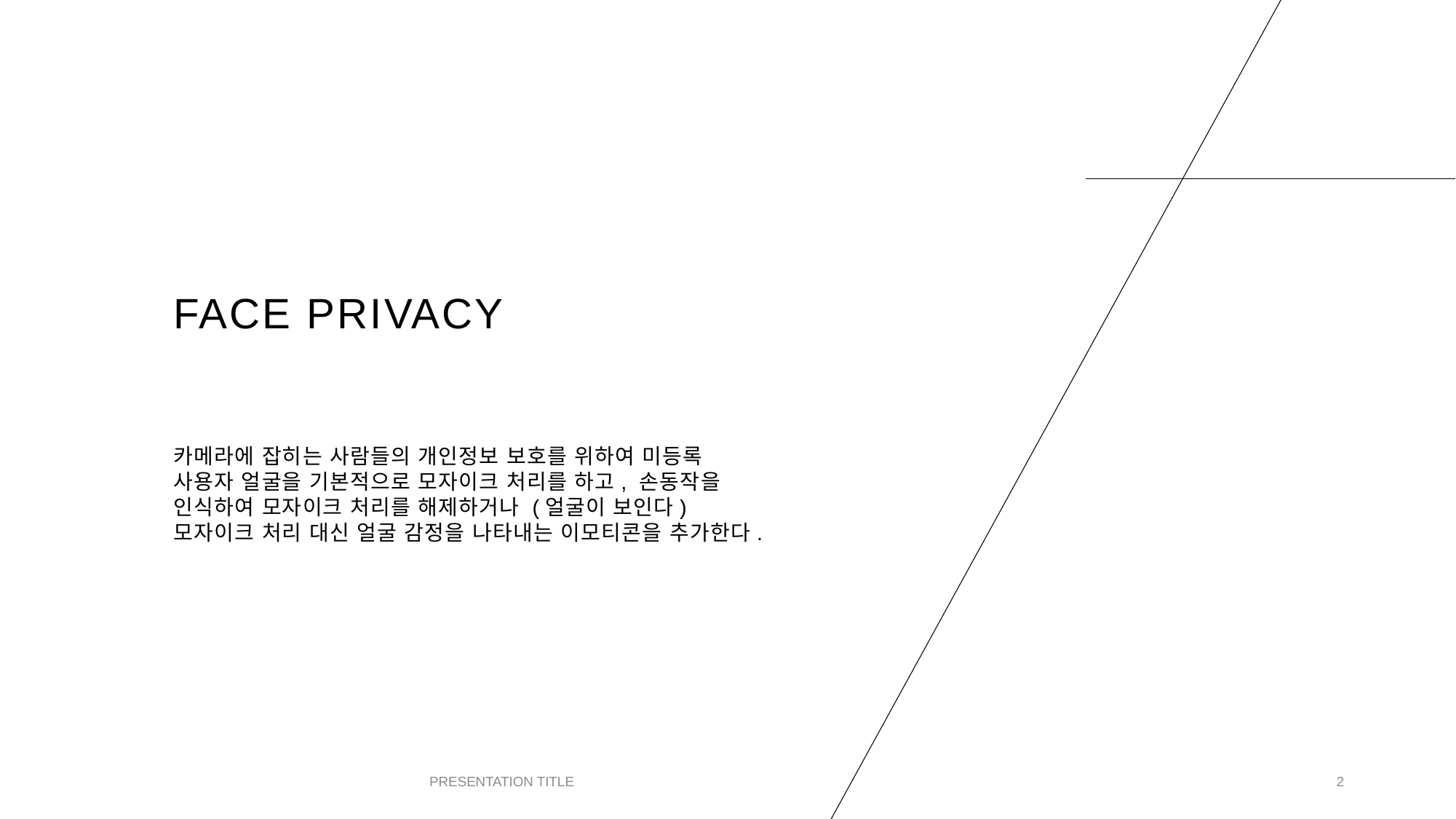

# Face Privacy
카메라에 잡히는 사람들의 개인정보 보호를 위하여 미등록 사용자 얼굴을 기본적으로 모자이크 처리를 하고, 손동작을 인식하여 모자이크 처리를 해제하거나 (얼굴이 보인다) 모자이크 처리 대신 얼굴 감정을 나타내는 이모티콘을 추가한다.
PRESENTATION TITLE
2